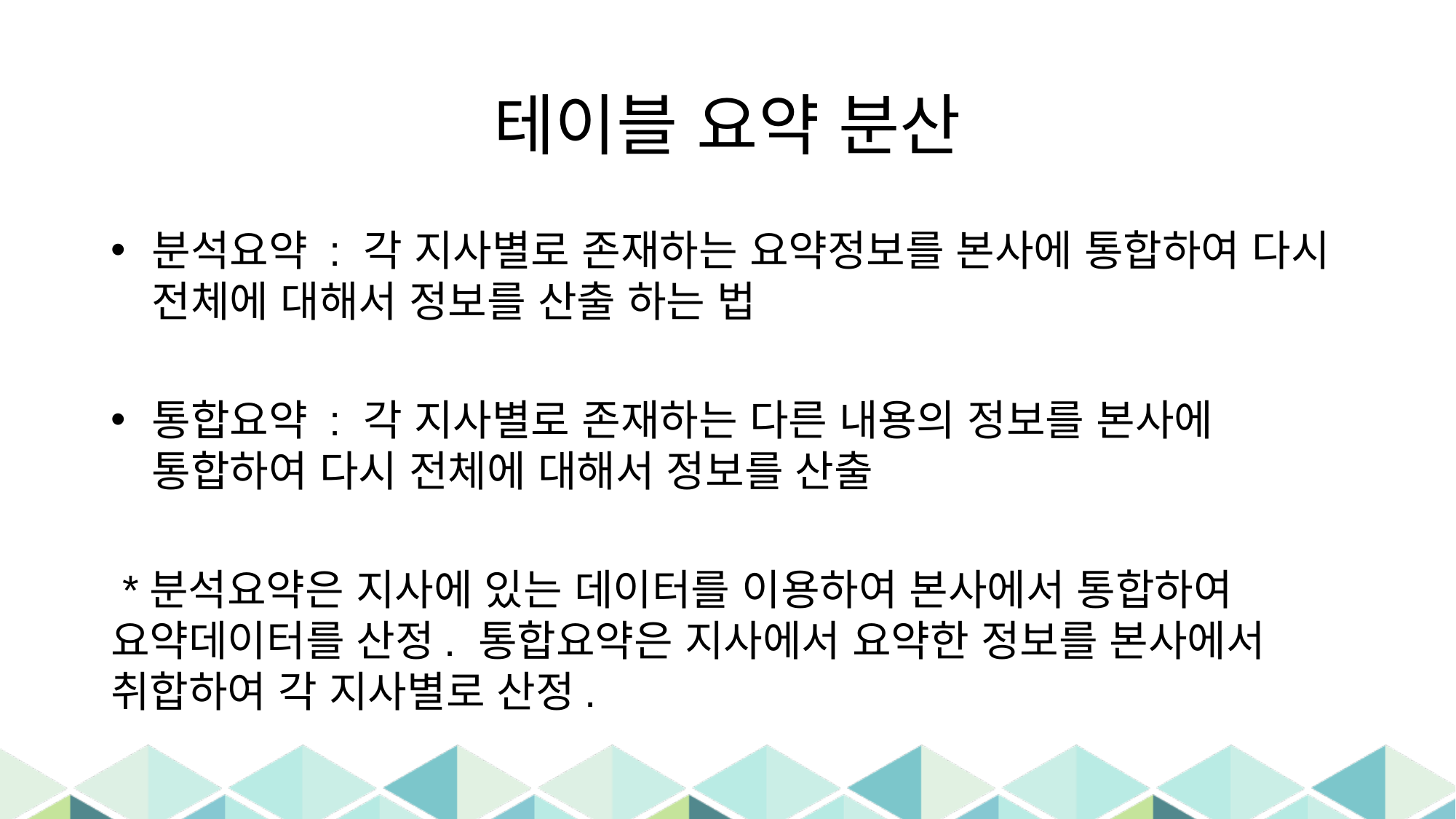

# 테이블 요약 분산
분석요약 : 각 지사별로 존재하는 요약정보를 본사에 통합하여 다시 전체에 대해서 정보를 산출 하는 법

통합요약 : 각 지사별로 존재하는 다른 내용의 정보를 본사에 통합하여 다시 전체에 대해서 정보를 산출

 *분석요약은 지사에 있는 데이터를 이용하여 본사에서 통합하여 요약데이터를 산정. 통합요약은 지사에서 요약한 정보를 본사에서 취합하여 각 지사별로 산정.